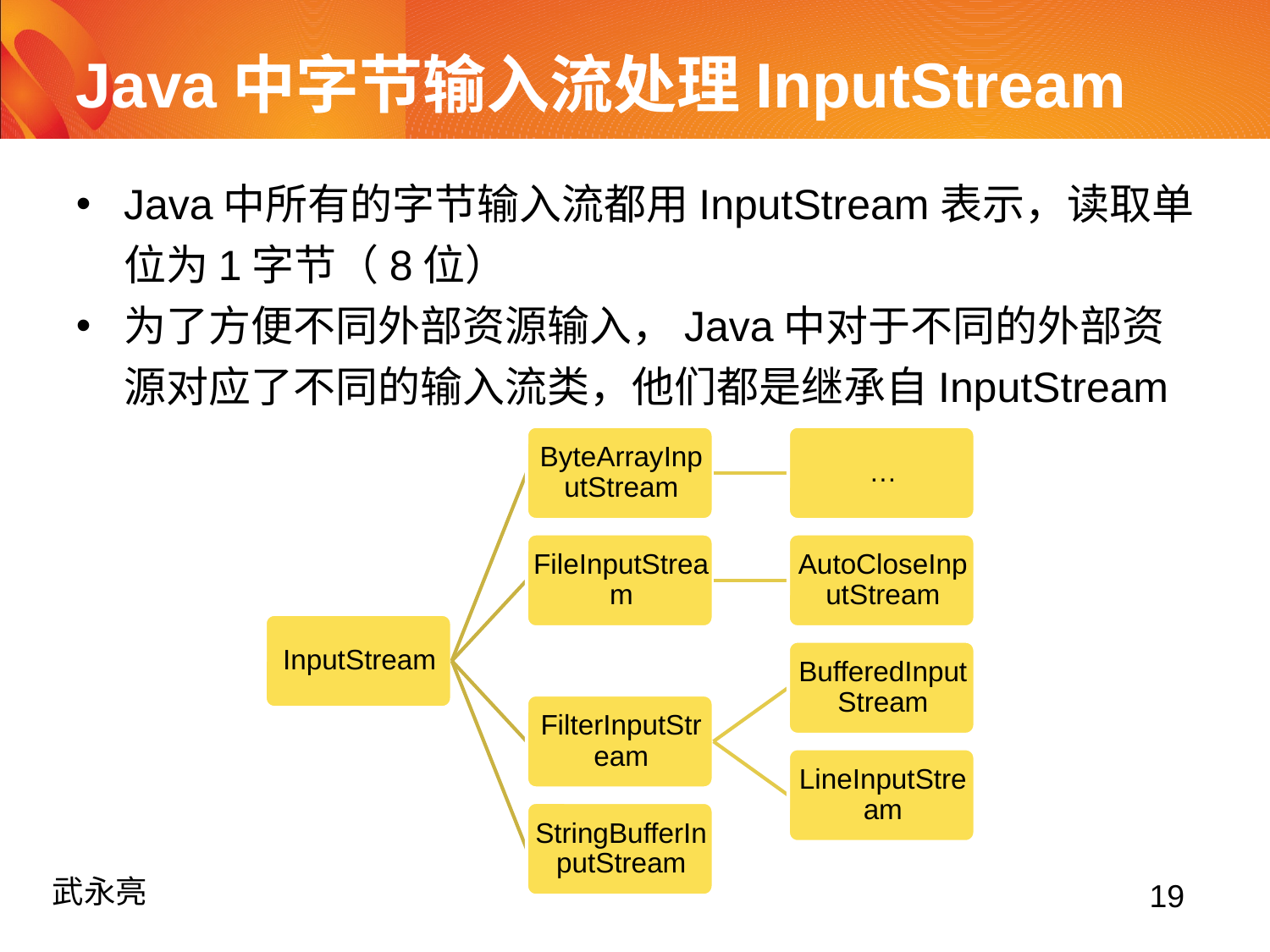

# Java中字节输入流处理InputStream
Java中所有的字节输入流都用InputStream表示，读取单位为1字节（8位）
为了方便不同外部资源输入，Java中对于不同的外部资源对应了不同的输入流类，他们都是继承自InputStream
InputStream

ByteArrayInputStream

…

FileInputStream

AutoCloseInputStream

FilterInputStream

BufferedInputStream

LineInputStream

StringBufferInputStream